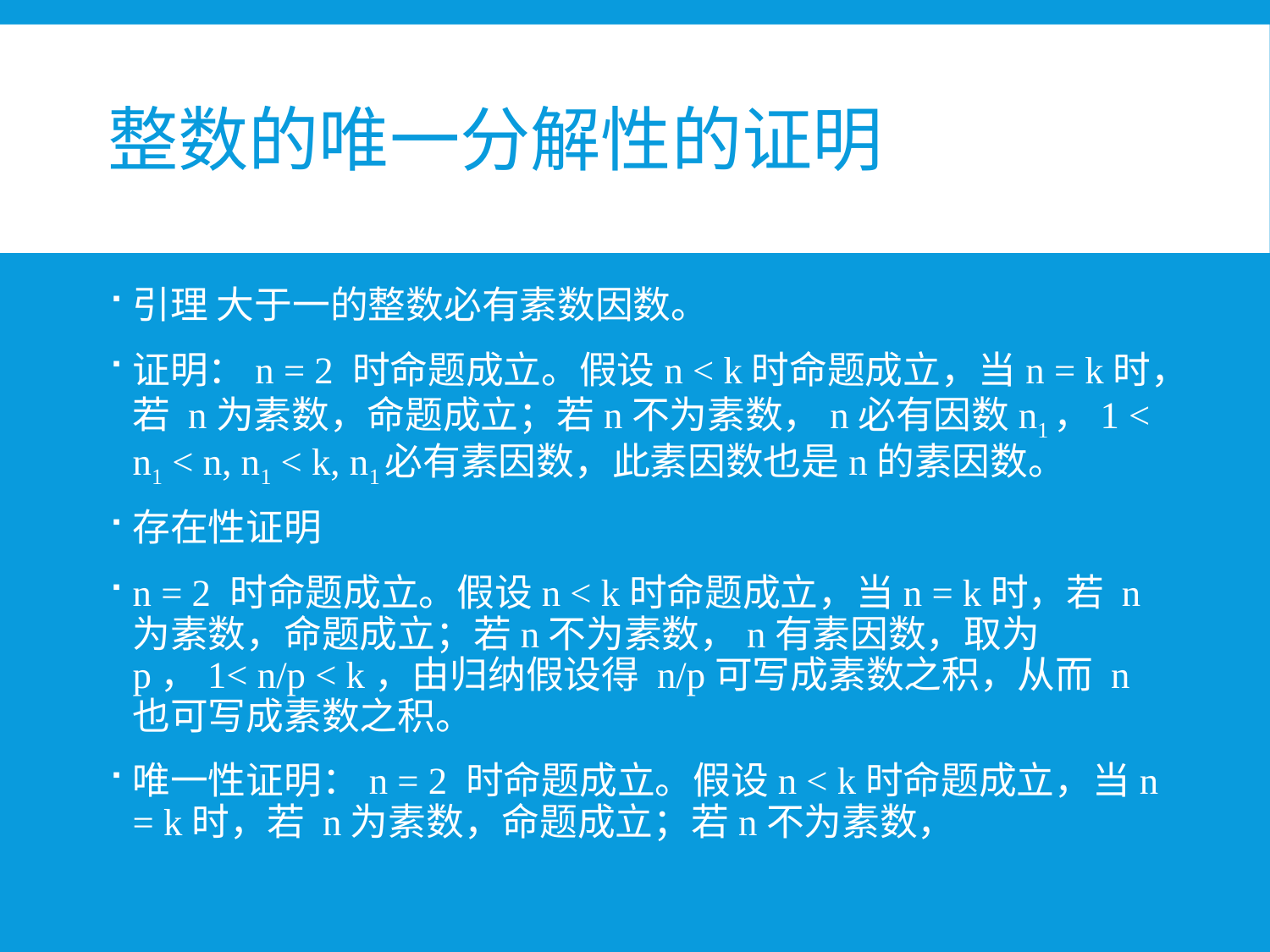

# 整数的唯一分解性的证明
引理 大于一的整数必有素数因数。
证明：n = 2 时命题成立。假设n < k时命题成立，当n = k时，若 n为素数，命题成立；若n不为素数，n必有因数n1，1 < n1 < n, n1 < k, n1必有素因数，此素因数也是n的素因数。
存在性证明
n = 2 时命题成立。假设n < k时命题成立，当n = k时，若 n为素数，命题成立；若n不为素数，n有素因数，取为p，1< n/p < k，由归纳假设得 n/p可写成素数之积，从而 n 也可写成素数之积。
唯一性证明：n = 2 时命题成立。假设n < k时命题成立，当n = k时，若 n为素数，命题成立；若n不为素数，